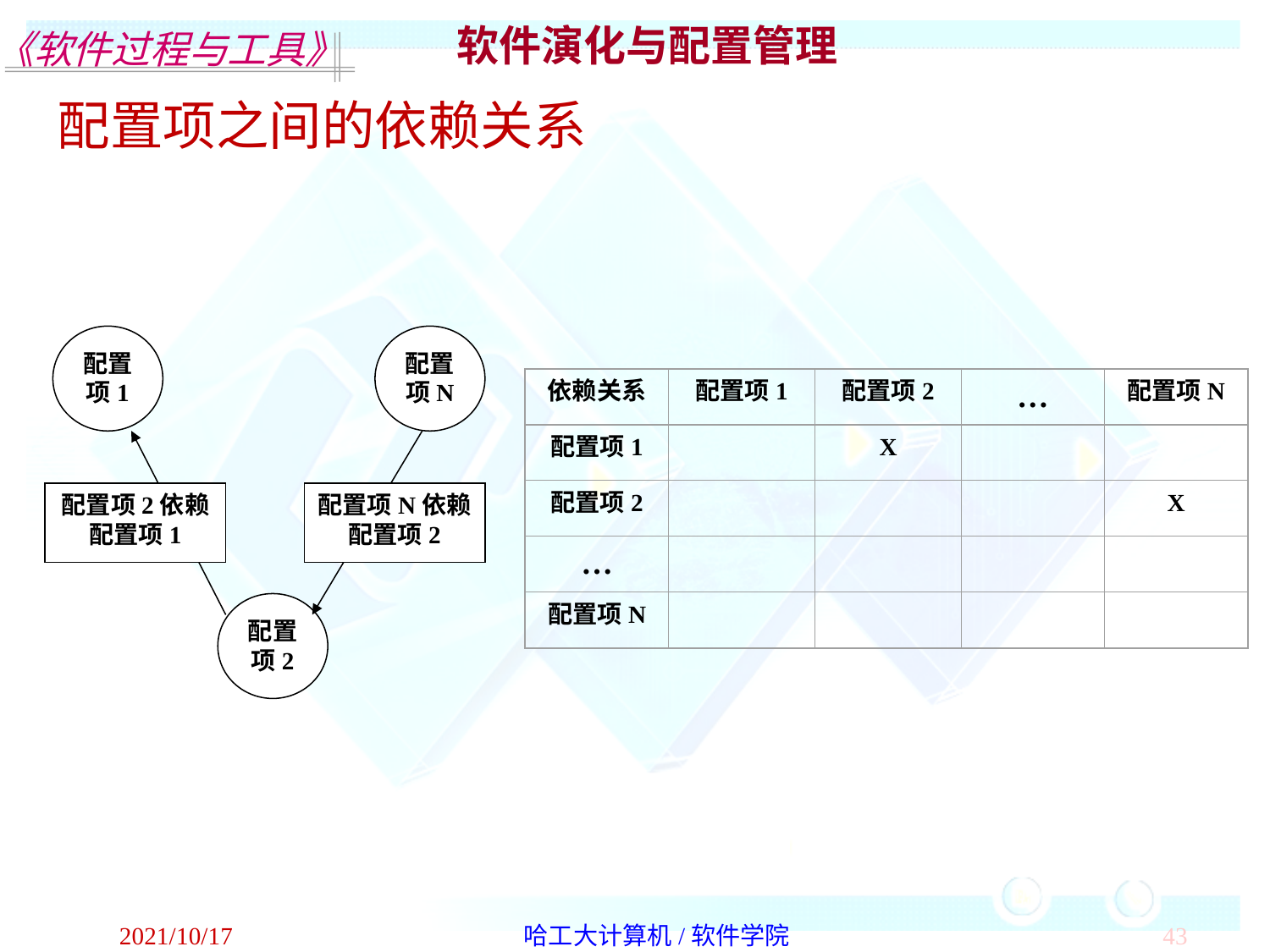

软件演化与配置管理
配置项之间的依赖关系
配置项1
配置项N

配置项2依赖配置项1
配置项N依赖配置项2
配置项2

依赖关系

配置项1

配置项2

…

配置项N

配置项1

X

配置项2

X

…

配置项N